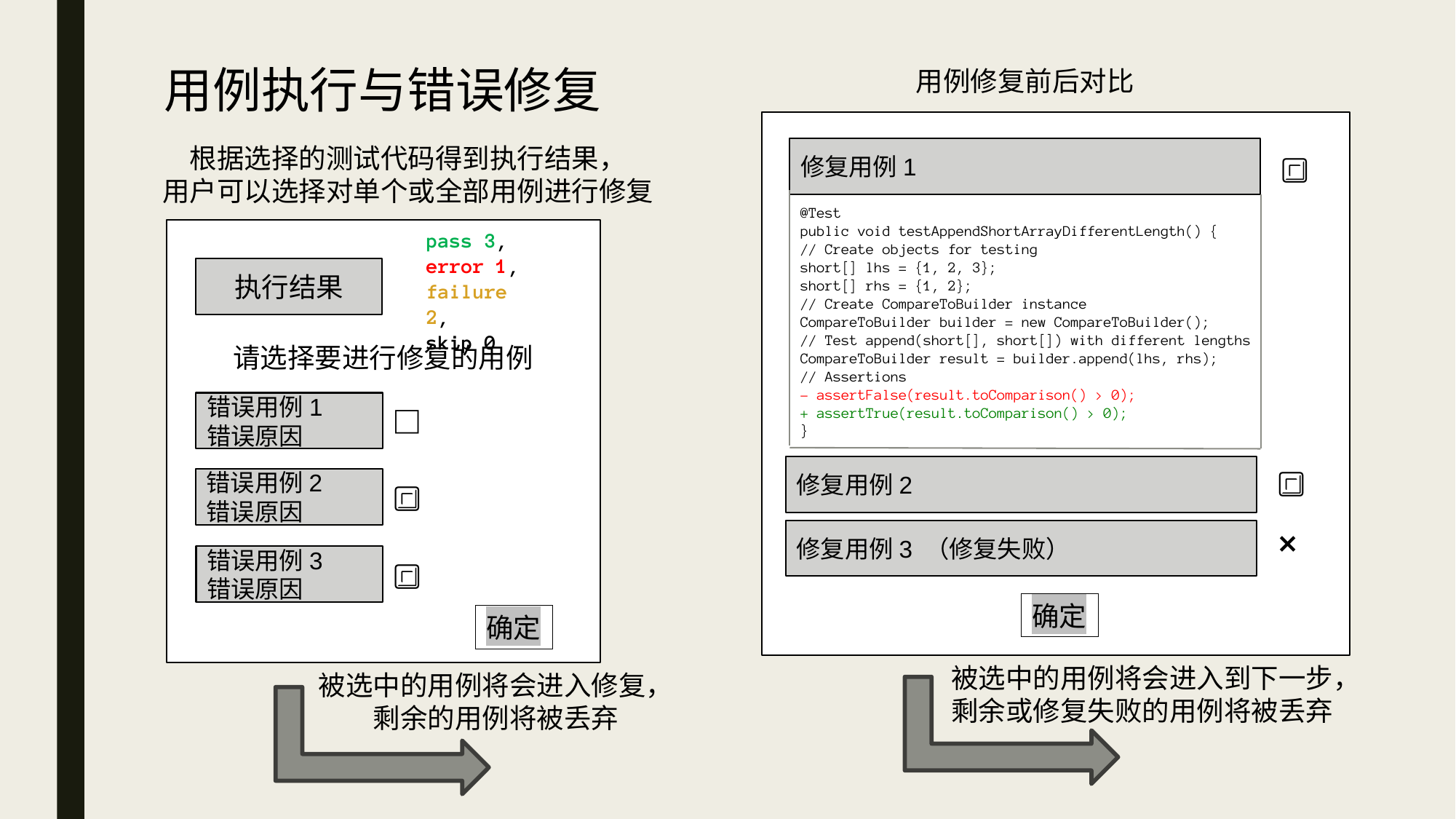

用例执行与错误修复
用例修复前后对比

根据选择的测试代码得到执行结果，
用户可以选择对单个或全部用例进行修复
修复用例1
🔳
@Test
public void testAppendShortArrayDifferentLength() {
// Create objects for testing
short[] lhs = {1, 2, 3};
short[] rhs = {1, 2};
// Create CompareToBuilder instance
CompareToBuilder builder = new CompareToBuilder();
// Test append(short[], short[]) with different lengths
CompareToBuilder result = builder.append(lhs, rhs);
// Assertions
- assertFalse(result.toComparison() > 0);
+ assertTrue(result.toComparison() > 0);
}

pass 3,
error 1,
failure 2,
skip 0
执行结果
请选择要进行修复的用例
错误用例1
错误原因
⬜
修复用例2
🔳
错误用例2
错误原因
🔳
修复用例3 （修复失败）
❌
错误用例3
错误原因
🔳
确定
确定

被选中的用例将会进入到下一步，
剩余或修复失败的用例将被丢弃
被选中的用例将会进入修复，剩余的用例将被丢弃